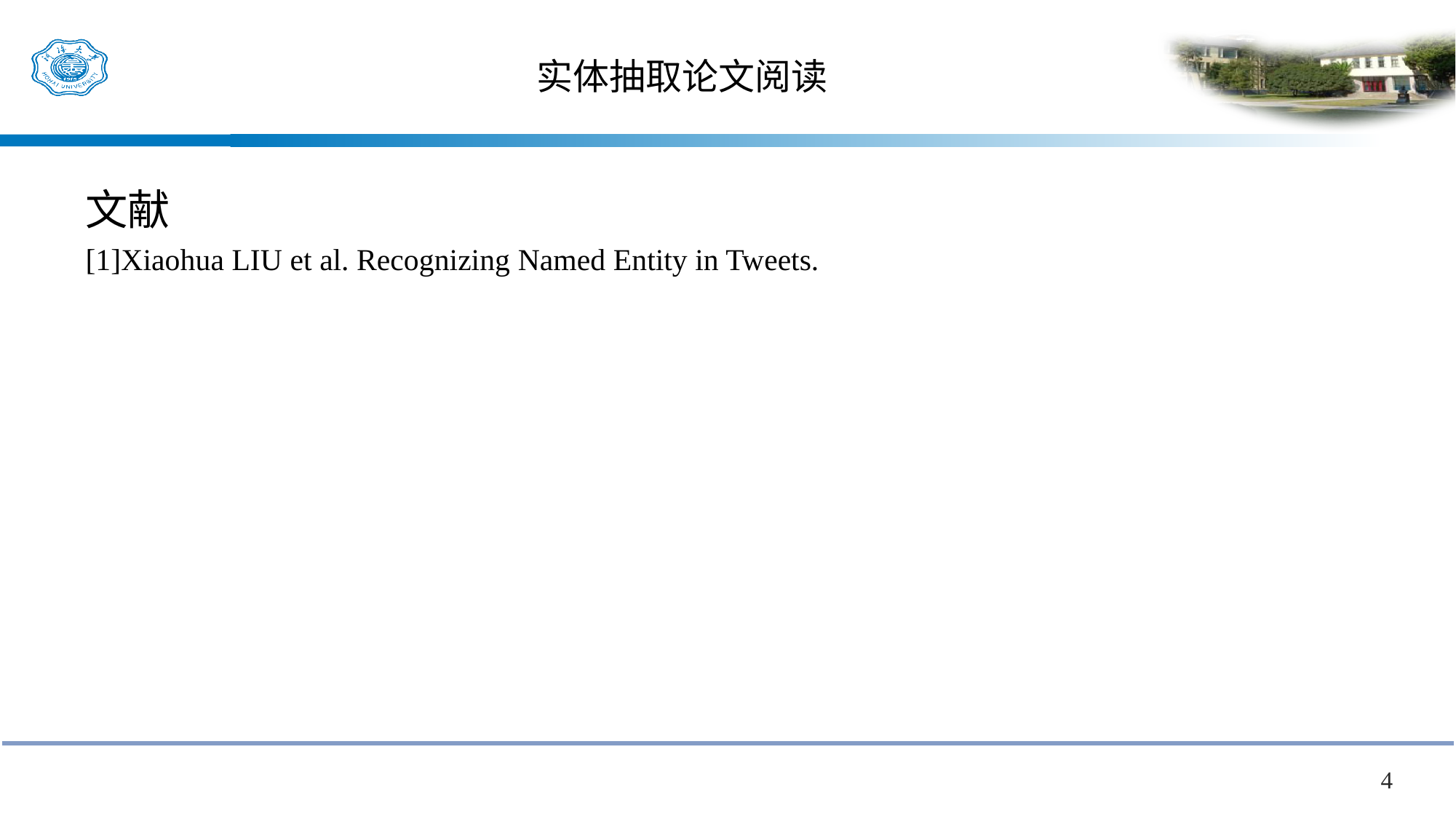

# 实体抽取论文阅读
文献
[1]Xiaohua LIU et al. Recognizing Named Entity in Tweets.
4